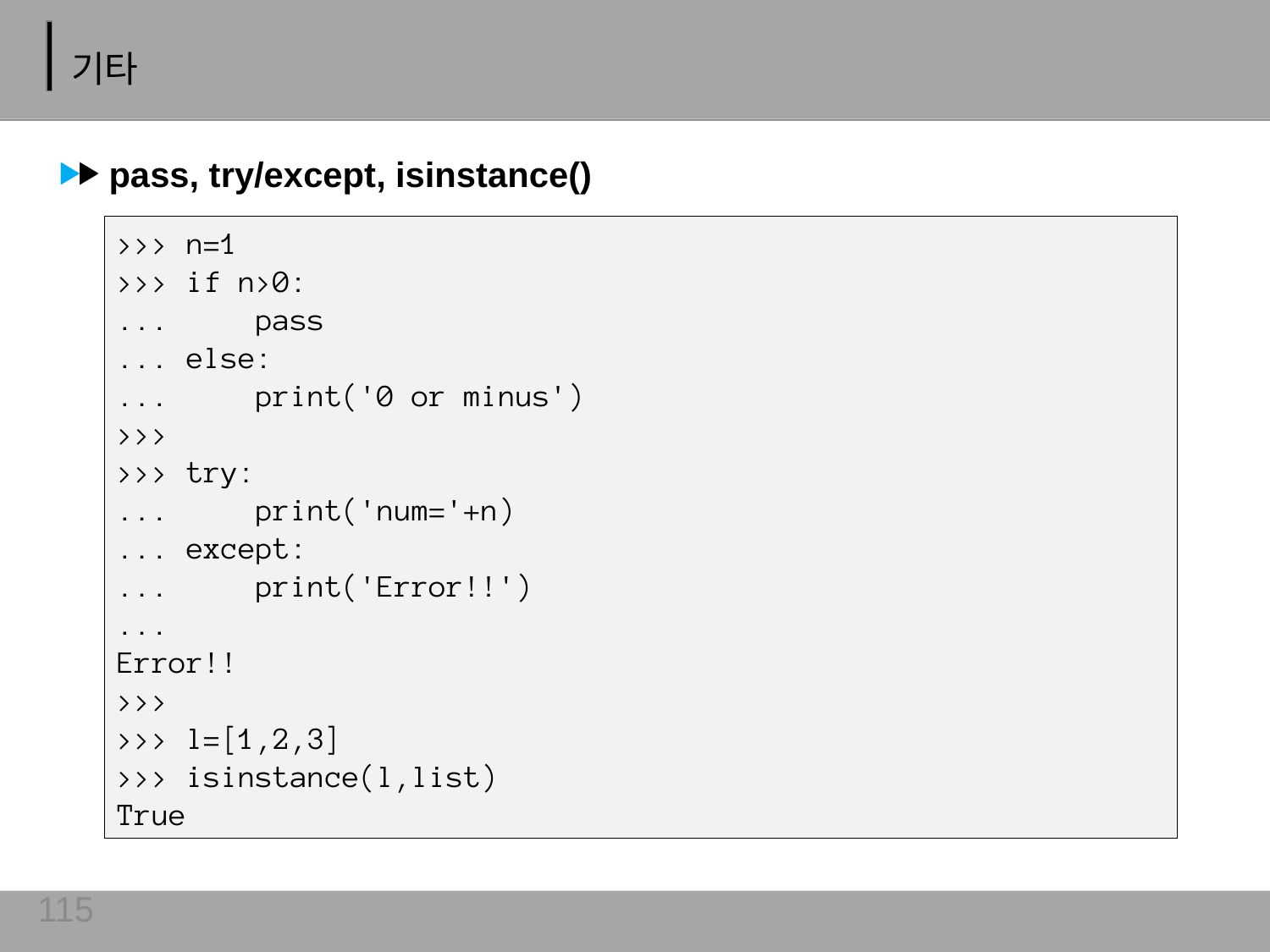

# 기타
pass, try/except, isinstance()
>>> n=1
>>> if n>0:
...     pass
... else:
...     print('0 or minus')
>>>
>>> try:
...     print('num='+n)
... except:
...     print('Error!!')
...
Error!!
>>>
>>> l=[1,2,3]
>>> isinstance(l,list)
True
115